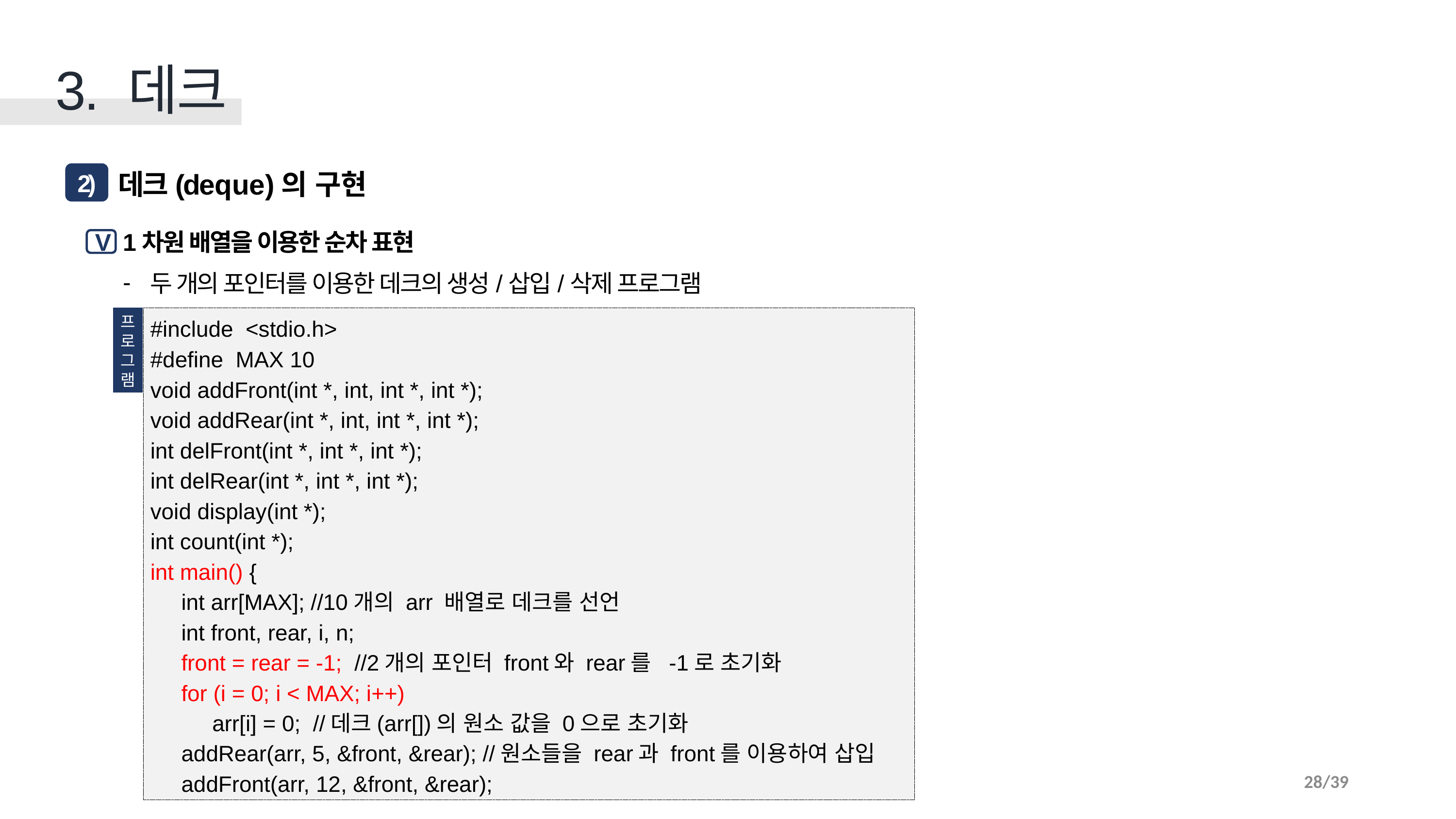

3. 데크

 데크(deque)의 구현
2)
1차원 배열을 이용한 순차 표현

두 개의 포인터를 이용한 데크의 생성/삽입/삭제 프로그램
V
프
로
그
램
#include  <stdio.h>
#define  MAX 10
void addFront(int *, int, int *, int *);
void addRear(int *, int, int *, int *);
int delFront(int *, int *, int *);
int delRear(int *, int *, int *);
void display(int *);
int count(int *);
int main() {
     int arr[MAX]; //10개의 arr 배열로 데크를 선언
     int front, rear, i, n;
     front = rear = -1;  //2개의 포인터 front와 rear를  -1로 초기화
     for (i = 0; i < MAX; i++)
          arr[i] = 0;  //데크(arr[])의 원소 값을 0으로 초기화
     addRear(arr, 5, &front, &rear); //원소들을 rear과 front를 이용하여 삽입
     addFront(arr, 12, &front, &rear);
28/39